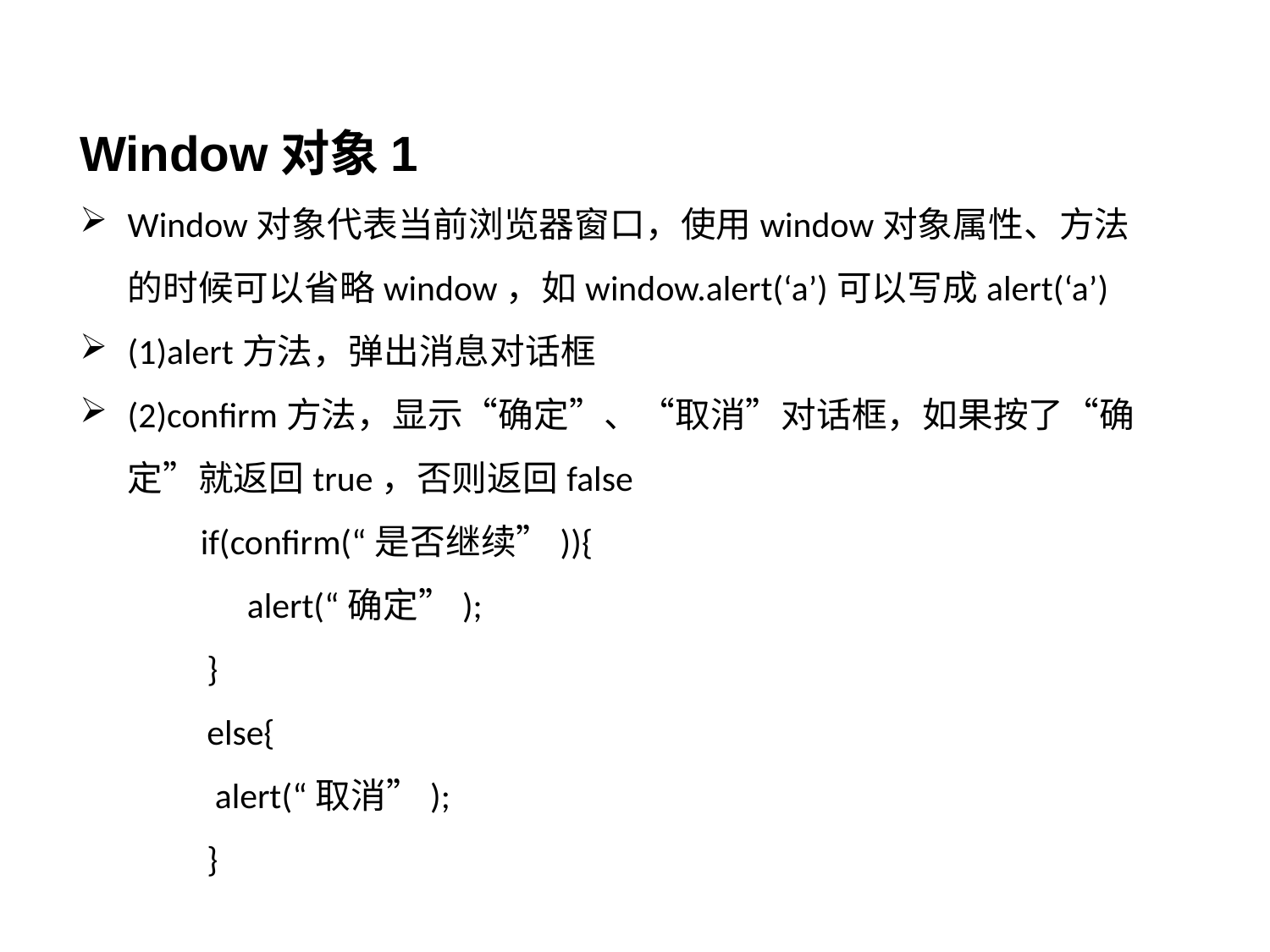

Window对象1
Window对象代表当前浏览器窗口，使用window对象属性、方法的时候可以省略window，如window.alert(‘a’)可以写成alert(‘a’)
(1)alert方法，弹出消息对话框
(2)confirm方法，显示“确定”、“取消”对话框，如果按了“确定”就返回true，否则返回false
               if(confirm(“是否继续”)){
	     alert(“确定”);
	}
	else{
	 alert(“取消”);
	}